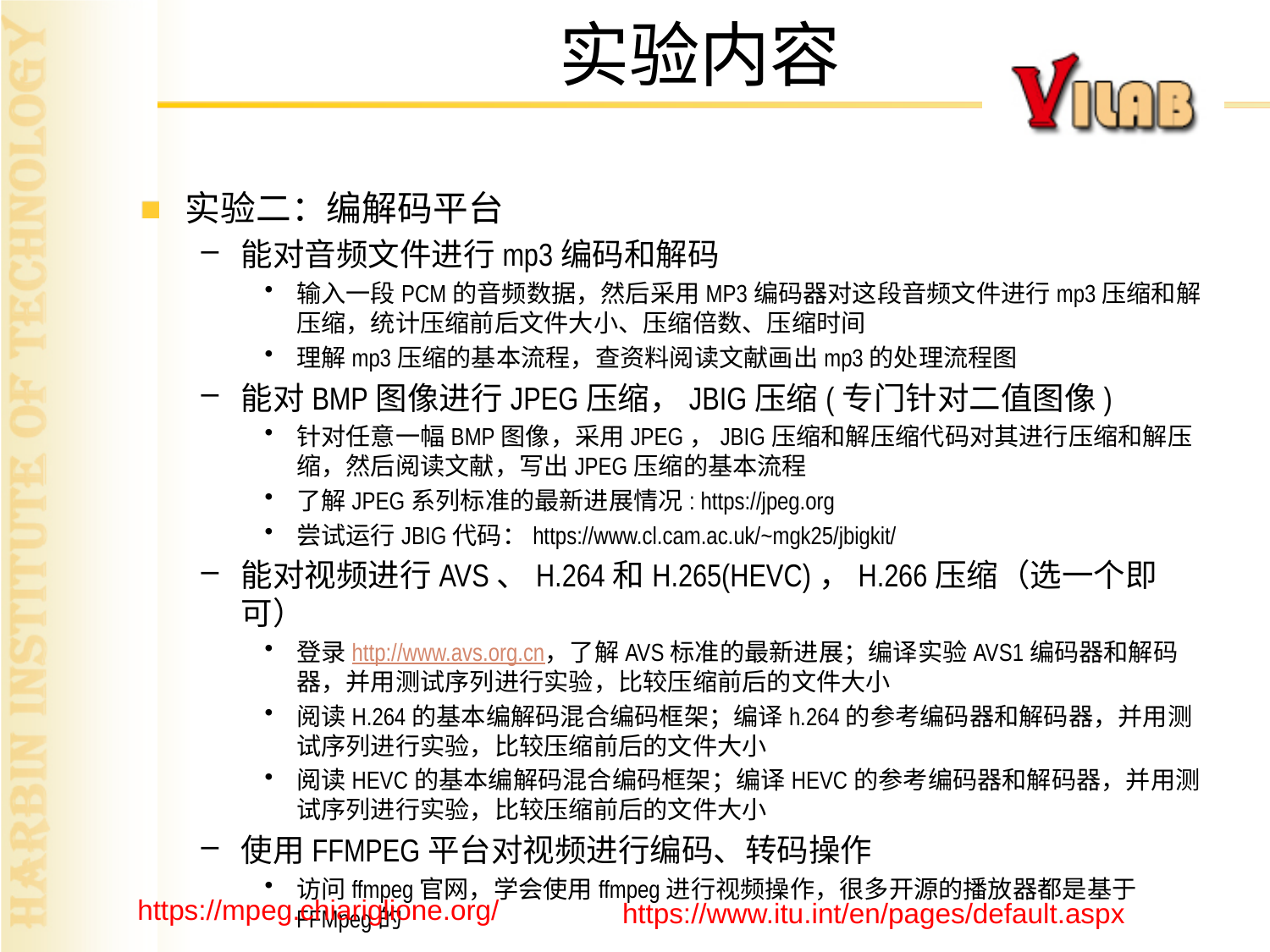

实验内容
实验二：编解码平台
能对音频文件进行mp3编码和解码
输入一段PCM的音频数据，然后采用MP3编码器对这段音频文件进行mp3压缩和解压缩，统计压缩前后文件大小、压缩倍数、压缩时间
理解mp3压缩的基本流程，查资料阅读文献画出mp3的处理流程图
能对BMP图像进行JPEG压缩，JBIG压缩(专门针对二值图像)
针对任意一幅BMP图像，采用JPEG，JBIG压缩和解压缩代码对其进行压缩和解压缩，然后阅读文献，写出JPEG压缩的基本流程
了解JPEG系列标准的最新进展情况: https://jpeg.org
尝试运行JBIG代码：https://www.cl.cam.ac.uk/~mgk25/jbigkit/
能对视频进行AVS、H.264和H.265(HEVC)，H.266压缩（选一个即可）
登录http://www.avs.org.cn，了解AVS标准的最新进展；编译实验AVS1编码器和解码器，并用测试序列进行实验，比较压缩前后的文件大小
阅读H.264的基本编解码混合编码框架；编译h.264的参考编码器和解码器，并用测试序列进行实验，比较压缩前后的文件大小
阅读HEVC的基本编解码混合编码框架；编译HEVC的参考编码器和解码器，并用测试序列进行实验，比较压缩前后的文件大小
使用FFMPEG平台对视频进行编码、转码操作
访问ffmpeg官网，学会使用ffmpeg进行视频操作，很多开源的播放器都是基于FFMpeg的

https://mpeg.chiariglione.org/
https://www.itu.int/en/pages/default.aspx